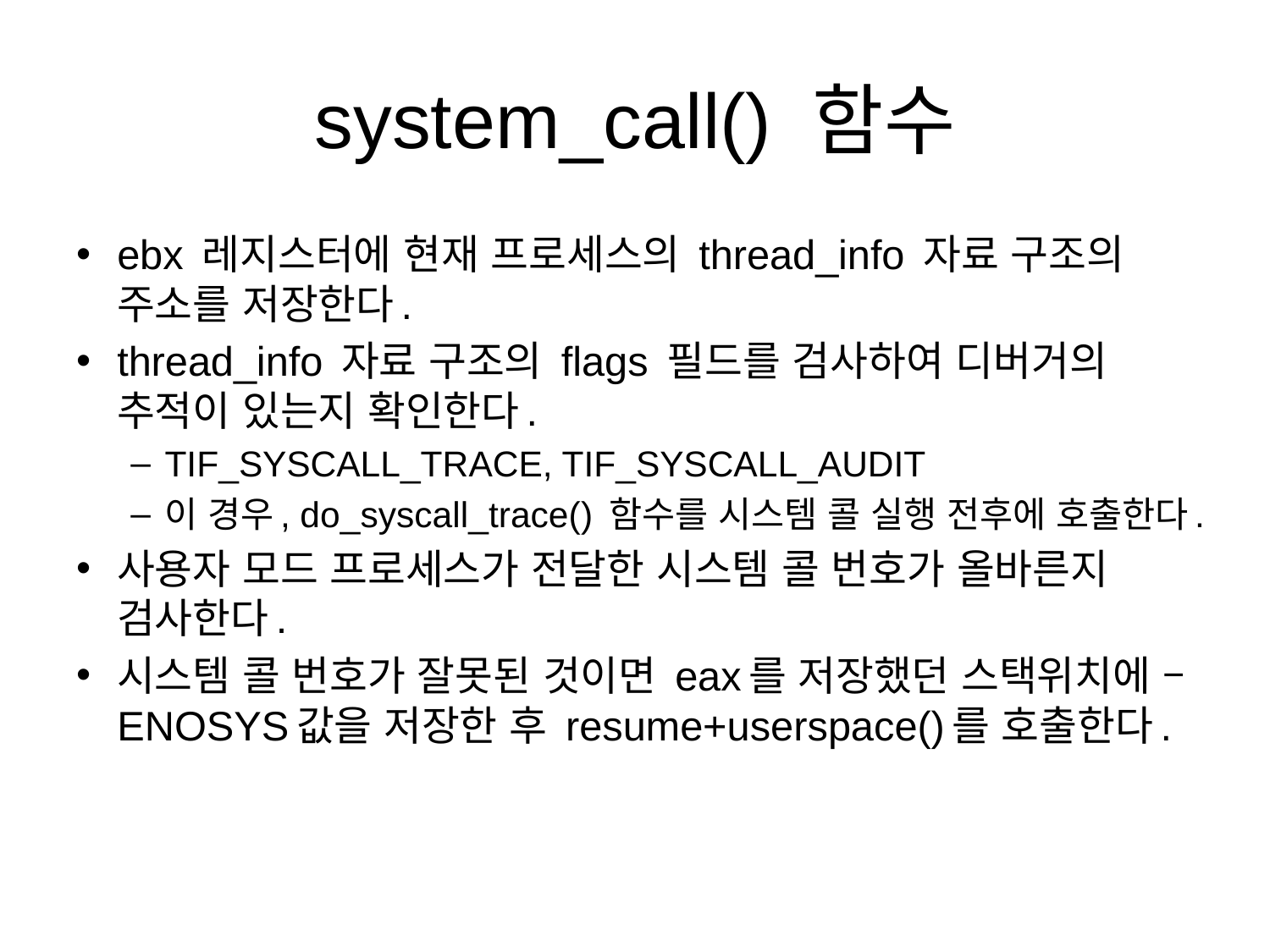

# system_call() 함수
ebx 레지스터에 현재 프로세스의 thread_info 자료 구조의 주소를 저장한다.
thread_info 자료 구조의 flags 필드를 검사하여 디버거의 추적이 있는지 확인한다.
TIF_SYSCALL_TRACE, TIF_SYSCALL_AUDIT
이 경우, do_syscall_trace() 함수를 시스템 콜 실행 전후에 호출한다.
사용자 모드 프로세스가 전달한 시스템 콜 번호가 올바른지 검사한다.
시스템 콜 번호가 잘못된 것이면 eax를 저장했던 스택위치에 –ENOSYS값을 저장한 후 resume+userspace()를 호출한다.